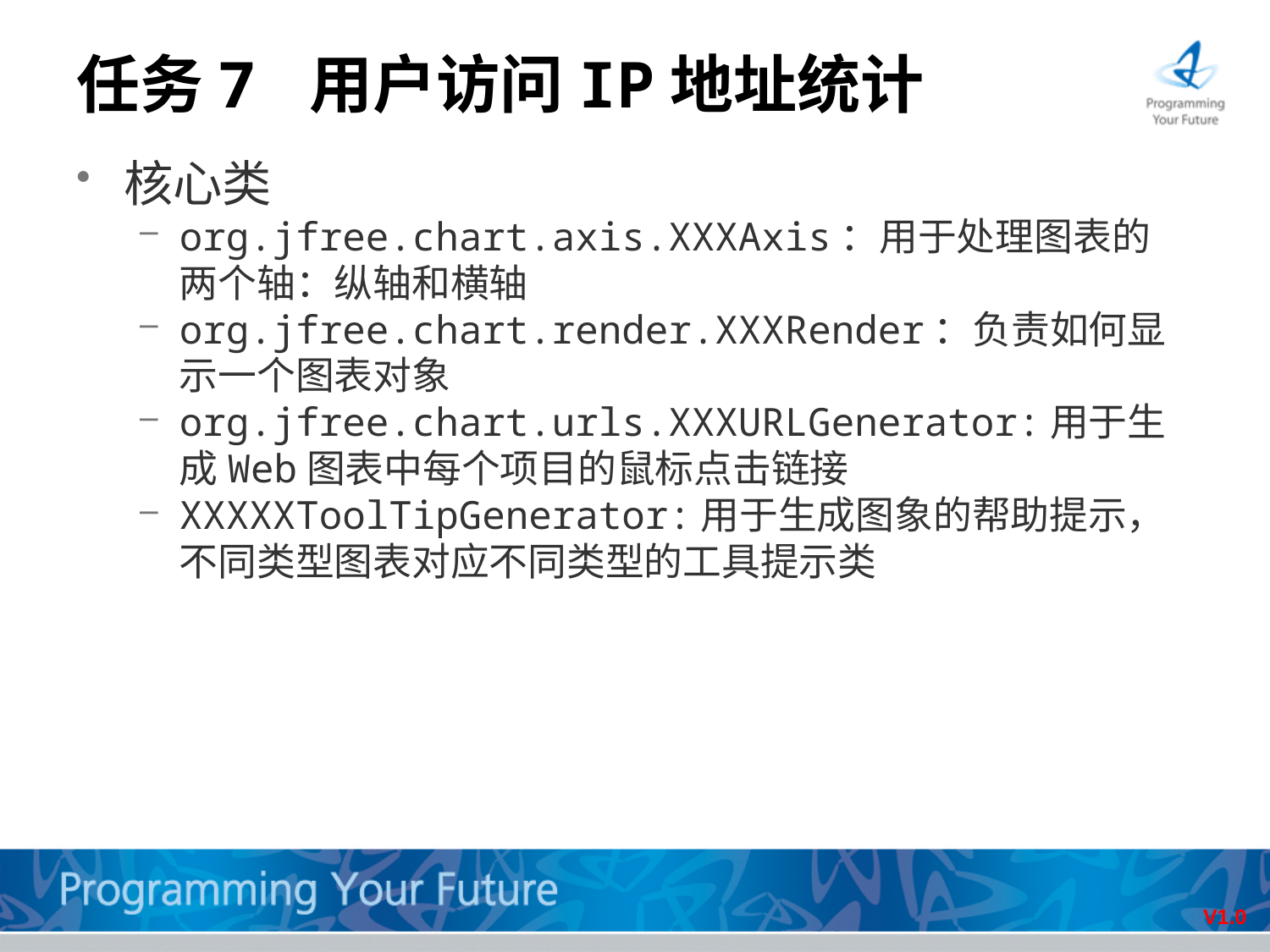

# 任务7 用户访问IP地址统计
核心类
org.jfree.chart.axis.XXXAxis：用于处理图表的两个轴：纵轴和横轴
org.jfree.chart.render.XXXRender：负责如何显示一个图表对象
org.jfree.chart.urls.XXXURLGenerator:用于生成Web图表中每个项目的鼠标点击链接
XXXXXToolTipGenerator:用于生成图象的帮助提示，不同类型图表对应不同类型的工具提示类